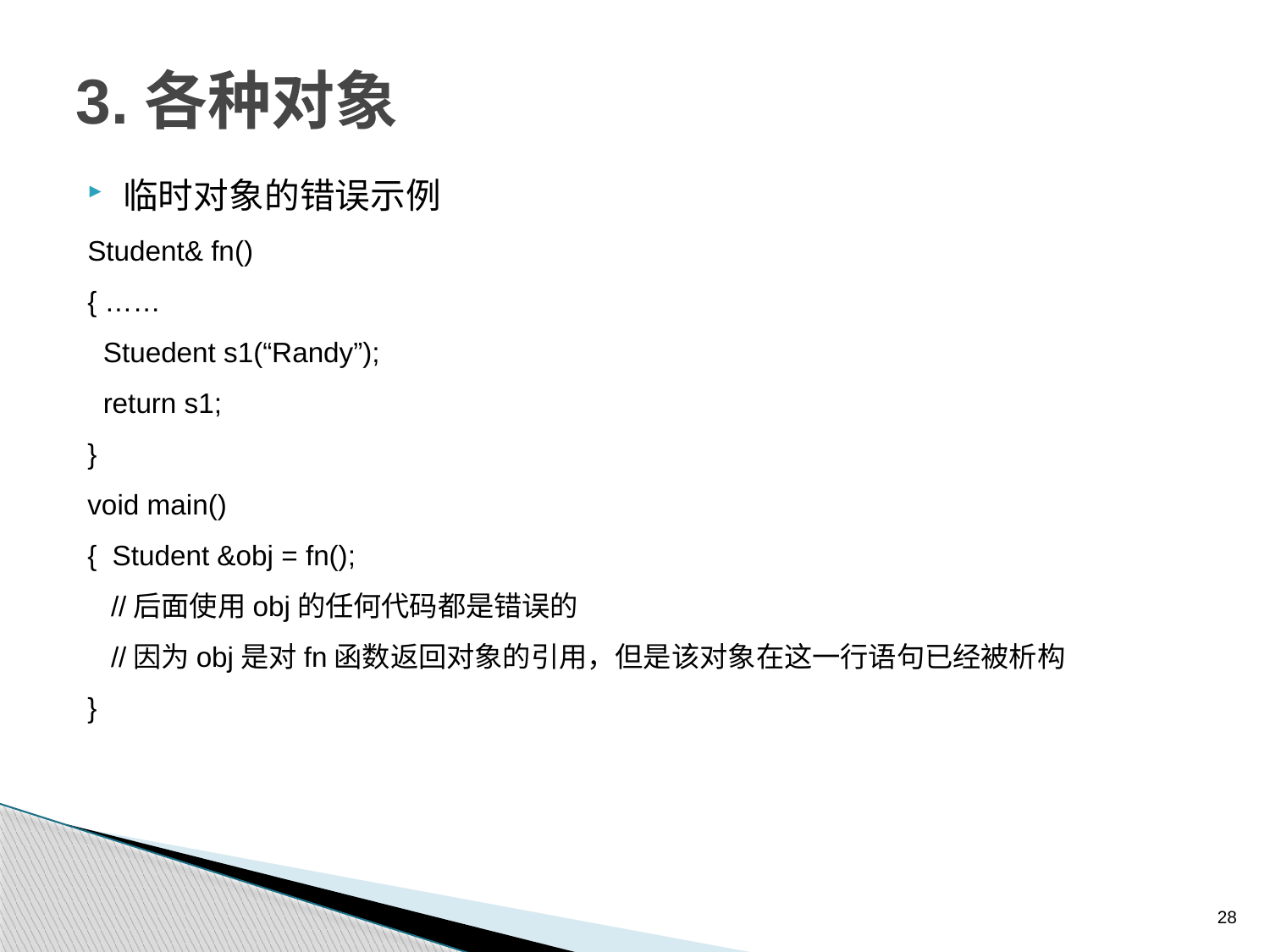

# 3.各种对象
临时对象的错误示例
Student& fn()
{ ……
  Stuedent s1(“Randy”);
  return s1;
}
void main()
{  Student &obj = fn();
   //后面使用obj的任何代码都是错误的
   //因为obj是对fn函数返回对象的引用，但是该对象在这一行语句已经被析构
}
28